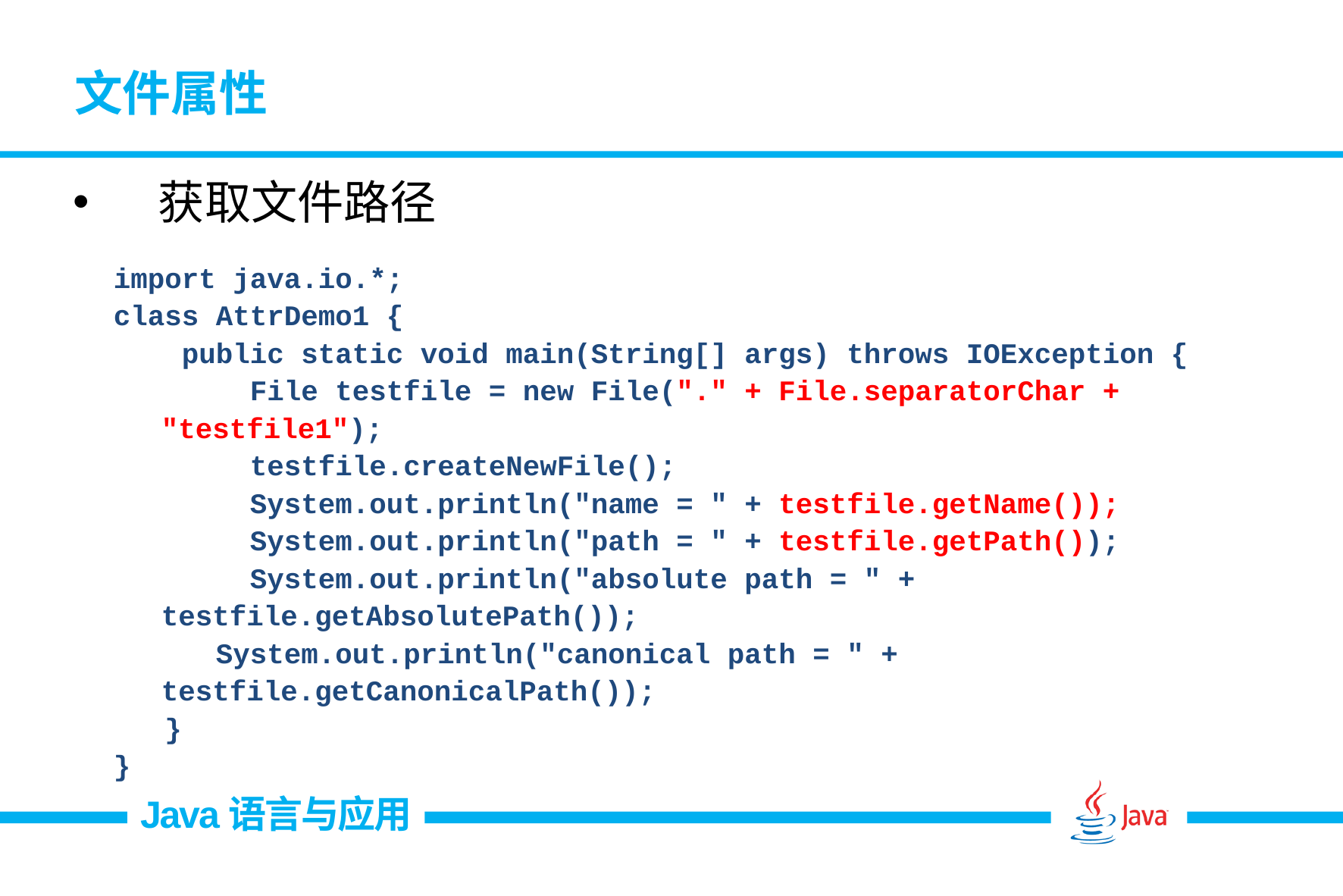

# 文件属性
获取文件路径
import java.io.*;
class AttrDemo1 {
    public static void main(String[] args) throws IOException {
        File testfile = new File("." + File.separatorChar + "testfile1");
        testfile.createNewFile();
        System.out.println("name = " + testfile.getName());
        System.out.println("path = " + testfile.getPath());
        System.out.println("absolute path = " +  testfile.getAbsolutePath());
      System.out.println("canonical path = " + testfile.getCanonicalPath());
   }
}
13